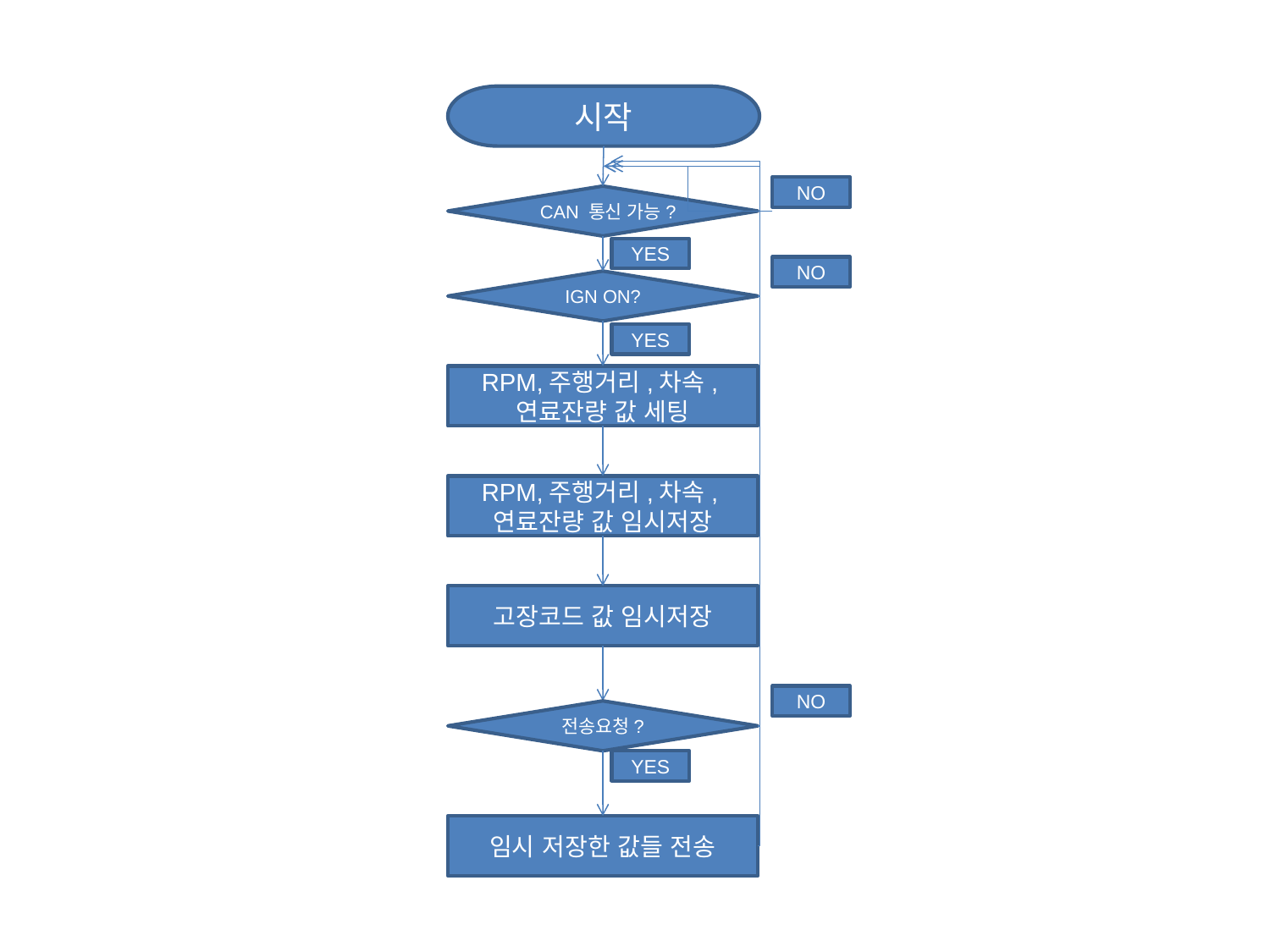

시작
NO
CAN 통신 가능?
YES
NO
IGN ON?
YES
RPM,주행거리,차속,연료잔량 값 세팅
RPM,주행거리,차속,연료잔량 값 임시저장
고장코드 값 임시저장
NO
전송요청?
YES
임시 저장한 값들 전송